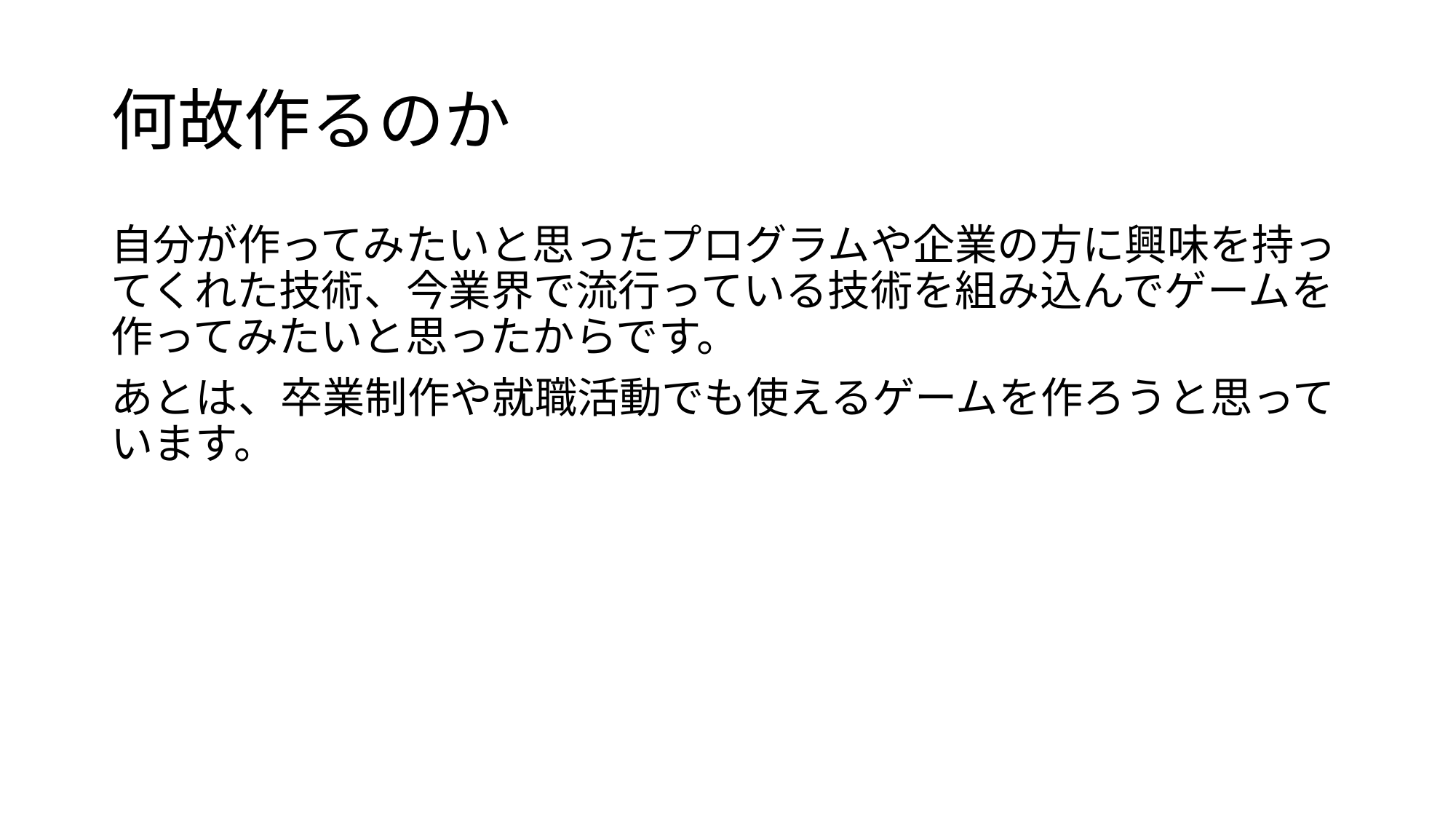

# 何故作るのか
自分が作ってみたいと思ったプログラムや企業の方に興味を持ってくれた技術、今業界で流行っている技術を組み込んでゲームを作ってみたいと思ったからです。
あとは、卒業制作や就職活動でも使えるゲームを作ろうと思っています。